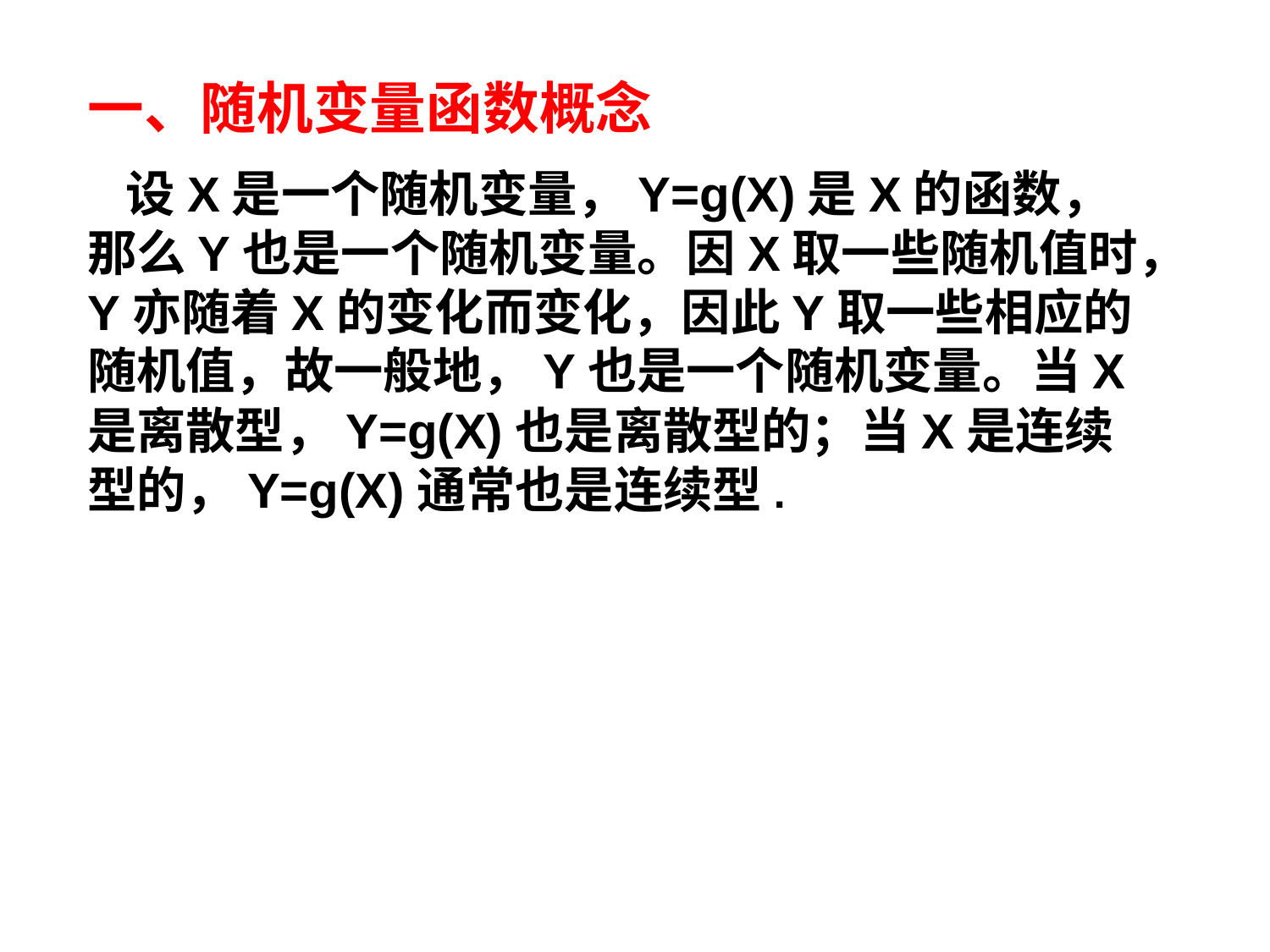

一、随机变量函数概念
   设X是一个随机变量，Y=g(X)是X的函数，那么Y也是一个随机变量。因X取一些随机值时，Y亦随着X的变化而变化，因此Y取一些相应的随机值，故一般地，Y也是一个随机变量。当X是离散型，Y=g(X)也是离散型的；当X是连续型的，Y=g(X)通常也是连续型.